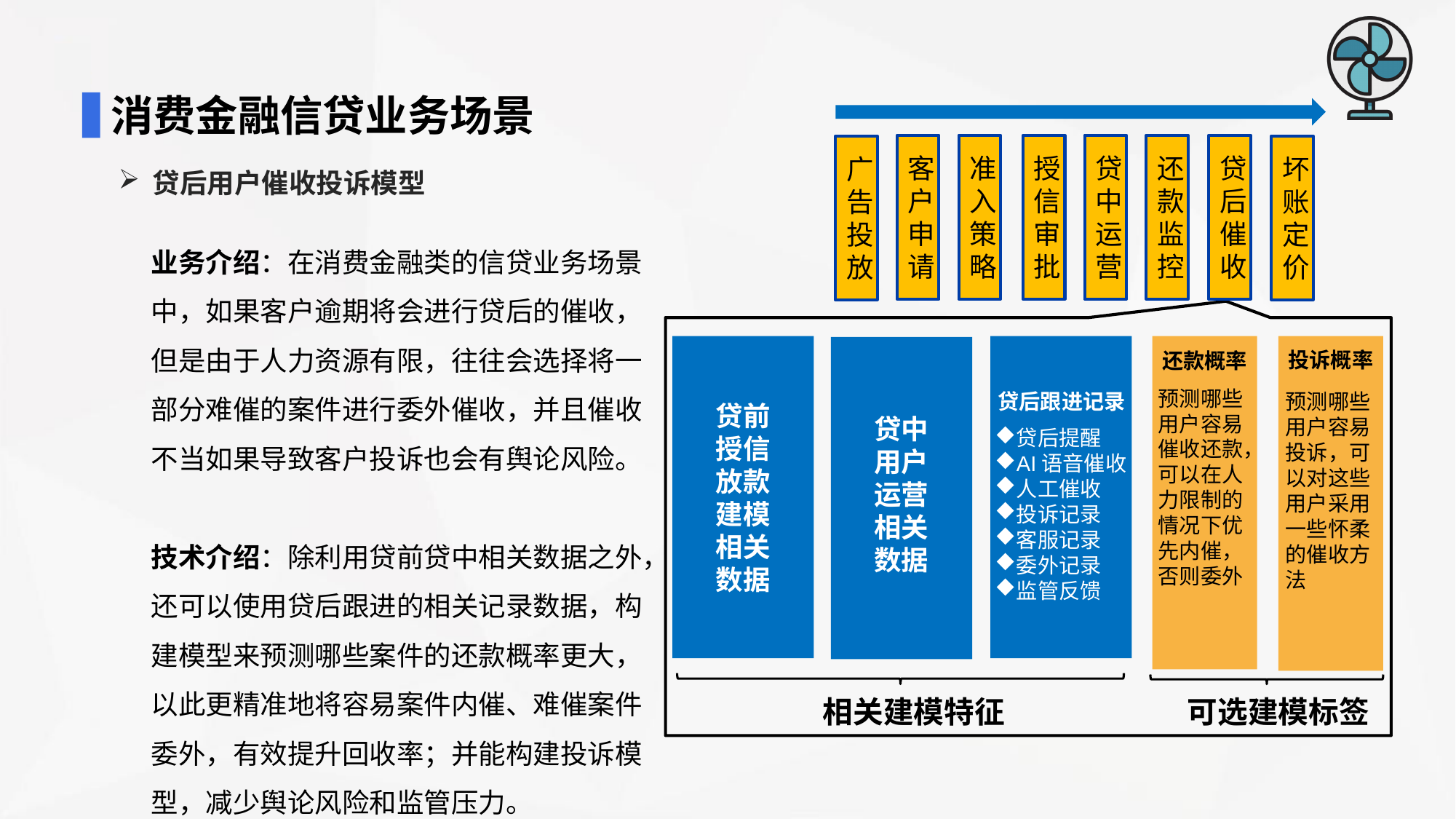

消费金融信贷业务场景

准入策略
还款监控
贷后催收
贷中运营
客户申请
授信审批
坏账定价
广告投放
贷后用户催收投诉模型
业务介绍：在消费金融类的信贷业务场景中，如果客户逾期将会进行贷后的催收，但是由于人力资源有限，往往会选择将一部分难催的案件进行委外催收，并且催收不当如果导致客户投诉也会有舆论风险。

技术介绍：除利用贷前贷中相关数据之外，还可以使用贷后跟进的相关记录数据，构建模型来预测哪些案件的还款概率更大，以此更精准地将容易案件内催、难催案件委外，有效提升回收率；并能构建投诉模型，减少舆论风险和监管压力。

贷前
授信
放款
建模
相关
数据

投诉概率
预测哪些用户容易投诉，可以对这些用户采用一些怀柔的催收方法

贷中
用户
运营
相关
数据
还款概率
预测哪些用户容易催收还款，可以在人力限制的情况下优先内催，否则委外
贷后跟进记录
贷后提醒
AI语音催收
人工催收
投诉记录
客服记录
委外记录
监管反馈

相关建模特征
可选建模标签